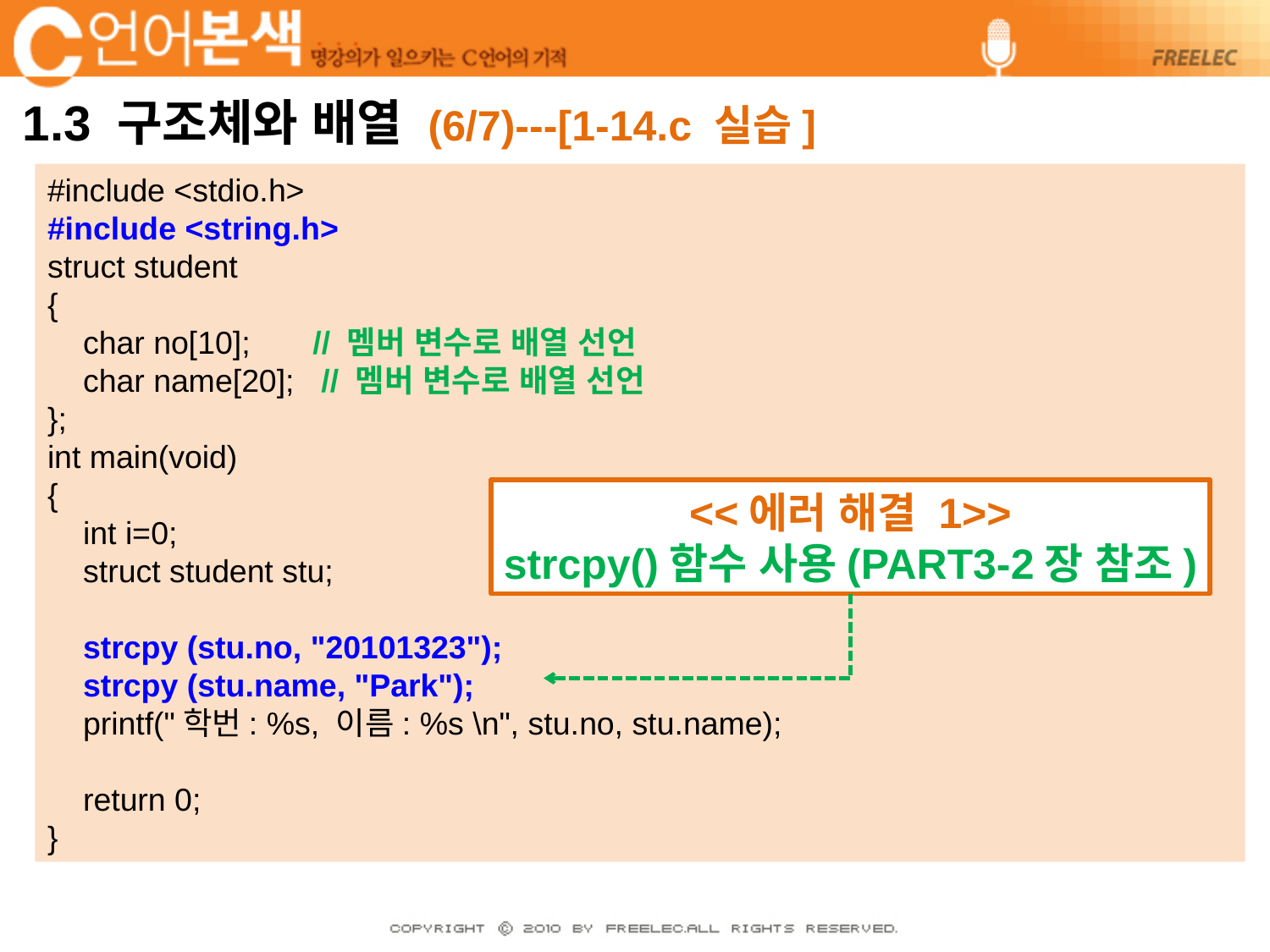

# 1.3 구조체와 배열 (6/7)---[1-14.c 실습]
#include <stdio.h>
#include <string.h>
struct student
{
    char no[10];       // 멤버 변수로 배열 선언
    char name[20];   // 멤버 변수로 배열 선언
};
int main(void)
{
    int i=0;
    struct student stu;

    strcpy (stu.no, "20101323");
    strcpy (stu.name, "Park");
    printf("학번: %s, 이름: %s \n", stu.no, stu.name);

    return 0;
}
<<에러 해결 1>>
strcpy()함수 사용(PART3-2장 참조)